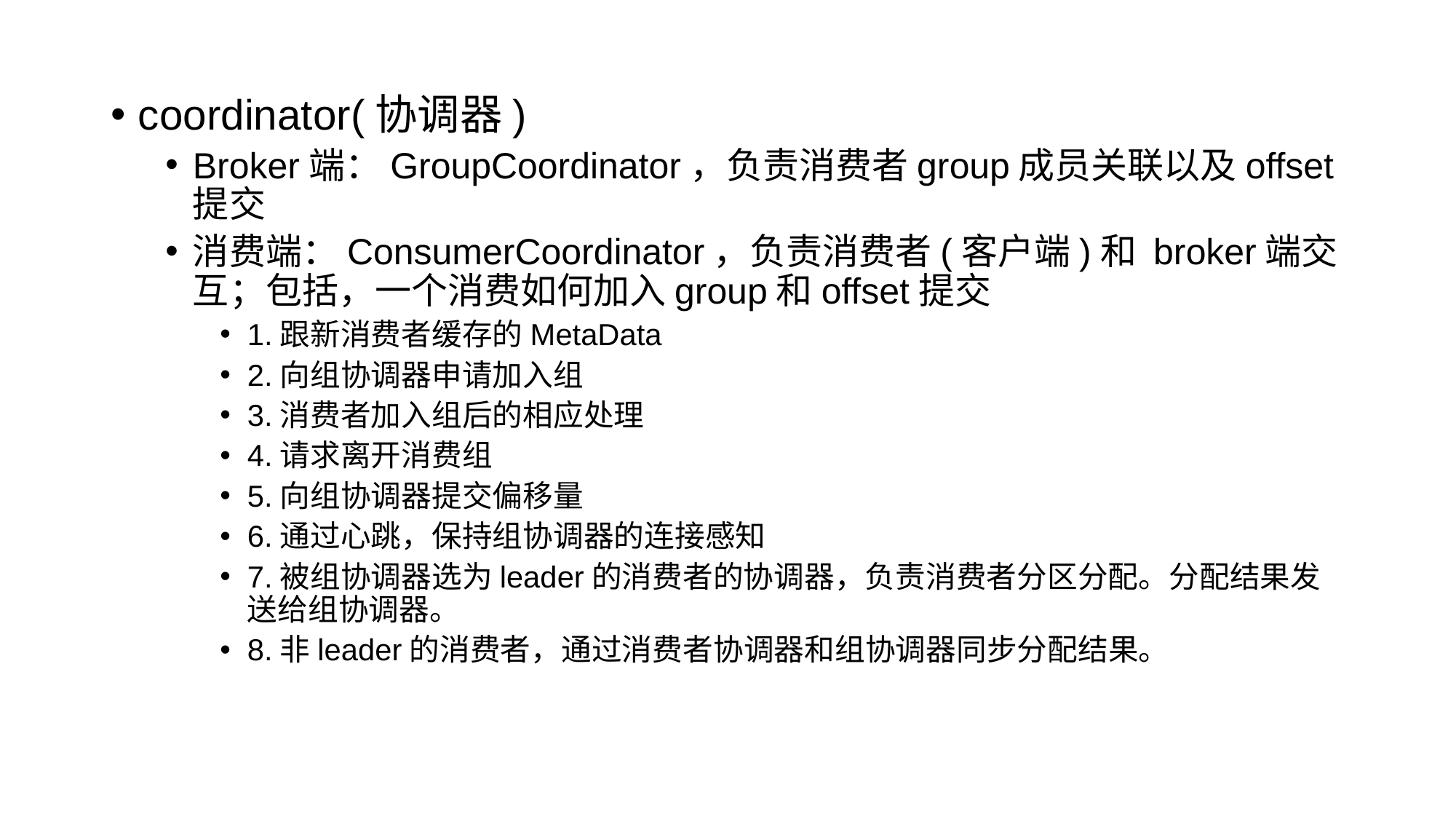

coordinator(协调器)
Broker端：GroupCoordinator，负责消费者group成员关联以及offset提交
消费端：ConsumerCoordinator，负责消费者(客户端)和 broker端交互；包括，一个消费如何加入group和offset提交
1.跟新消费者缓存的MetaData
2.向组协调器申请加入组
3.消费者加入组后的相应处理
4.请求离开消费组
5.向组协调器提交偏移量
6.通过心跳，保持组协调器的连接感知
7.被组协调器选为leader的消费者的协调器，负责消费者分区分配。分配结果发送给组协调器。
8.非leader的消费者，通过消费者协调器和组协调器同步分配结果。